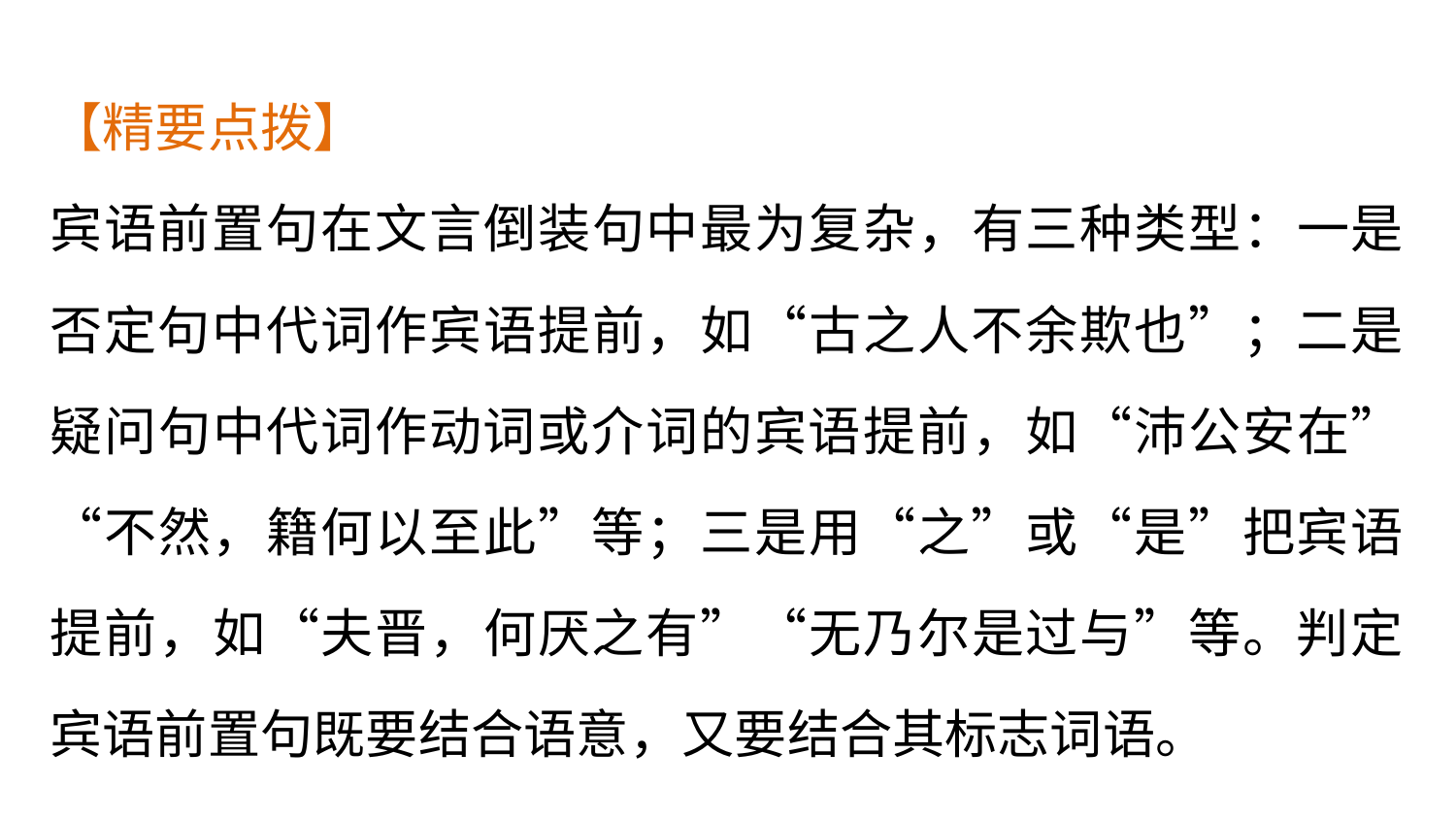

【精要点拨】
宾语前置句在文言倒装句中最为复杂，有三种类型：一是否定句中代词作宾语提前，如“古之人不余欺也”；二是疑问句中代词作动词或介词的宾语提前，如“沛公安在”“不然，籍何以至此”等；三是用“之”或“是”把宾语提前，如“夫晋，何厌之有”“无乃尔是过与”等。判定宾语前置句既要结合语意，又要结合其标志词语。